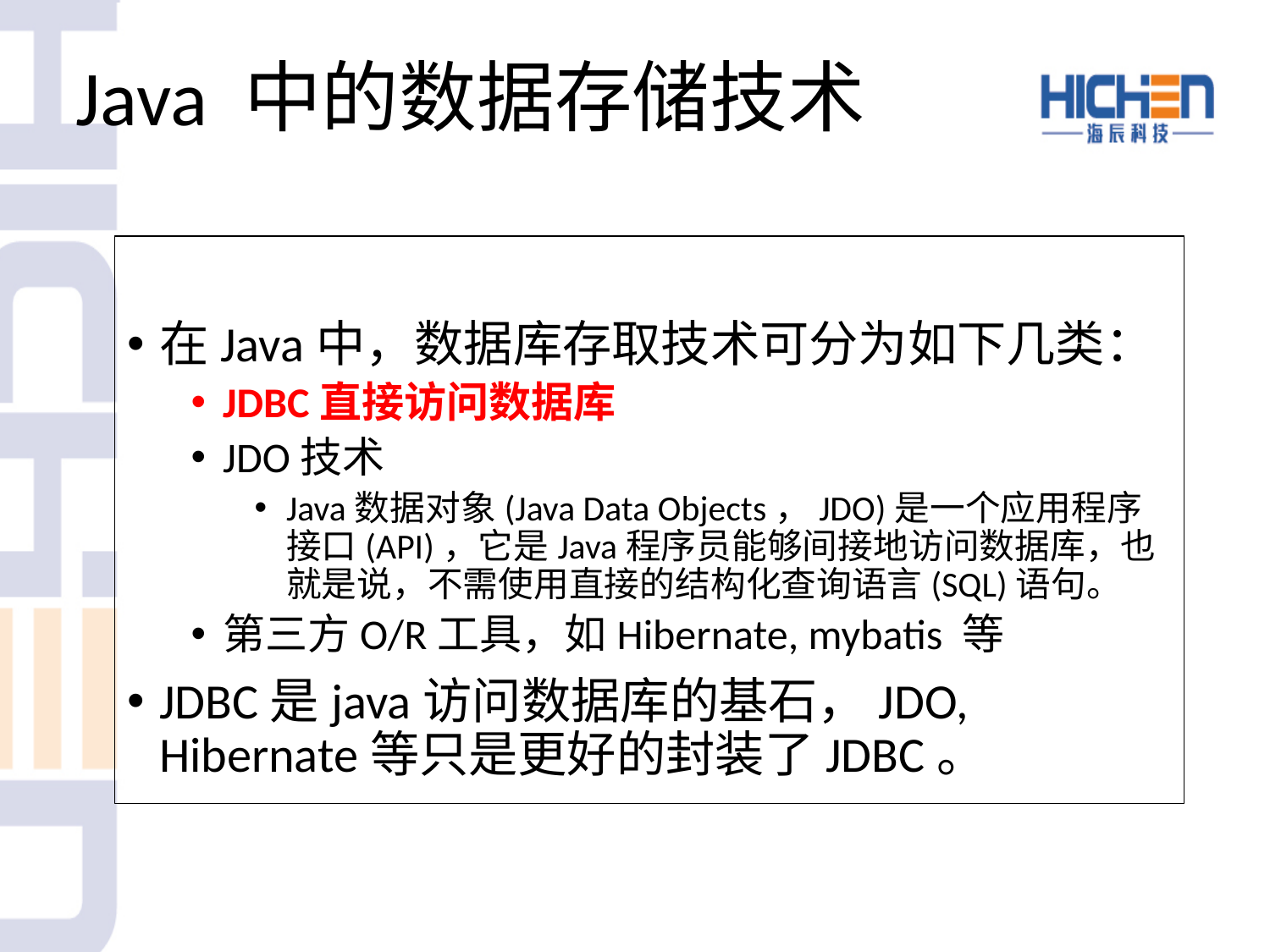

# Java 中的数据存储技术

在Java中，数据库存取技术可分为如下几类：
JDBC直接访问数据库
JDO技术
Java数据对象(Java Data Objects，JDO)是一个应用程序接口(API)，它是Java程序员能够间接地访问数据库，也就是说，不需使用直接的结构化查询语言(SQL)语句。
第三方O/R工具，如Hibernate, mybatis 等
JDBC是java访问数据库的基石，JDO, Hibernate等只是更好的封装了JDBC。